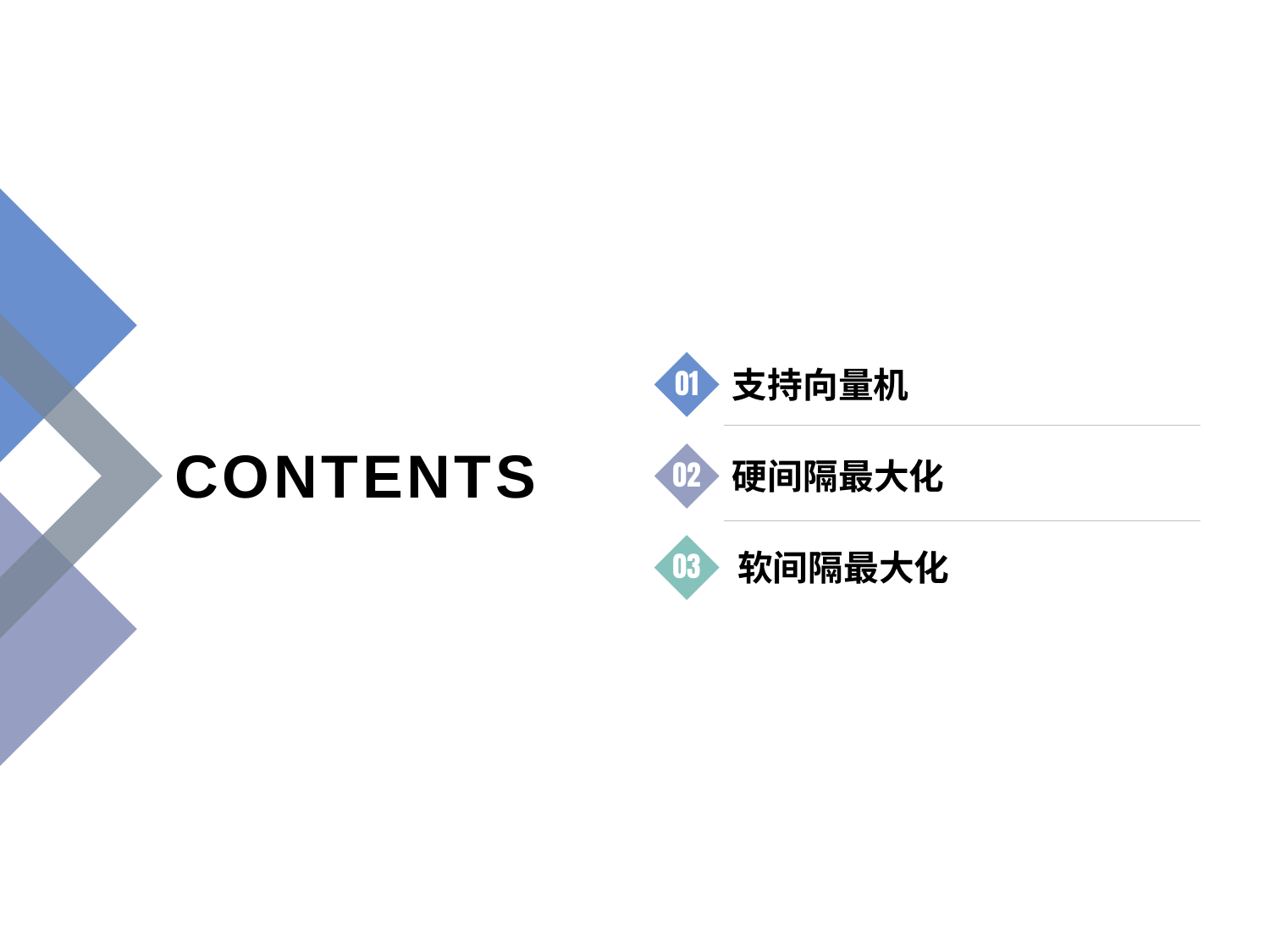

01
支持向量机
CONTENTS
02
硬间隔最大化
03
软间隔最大化